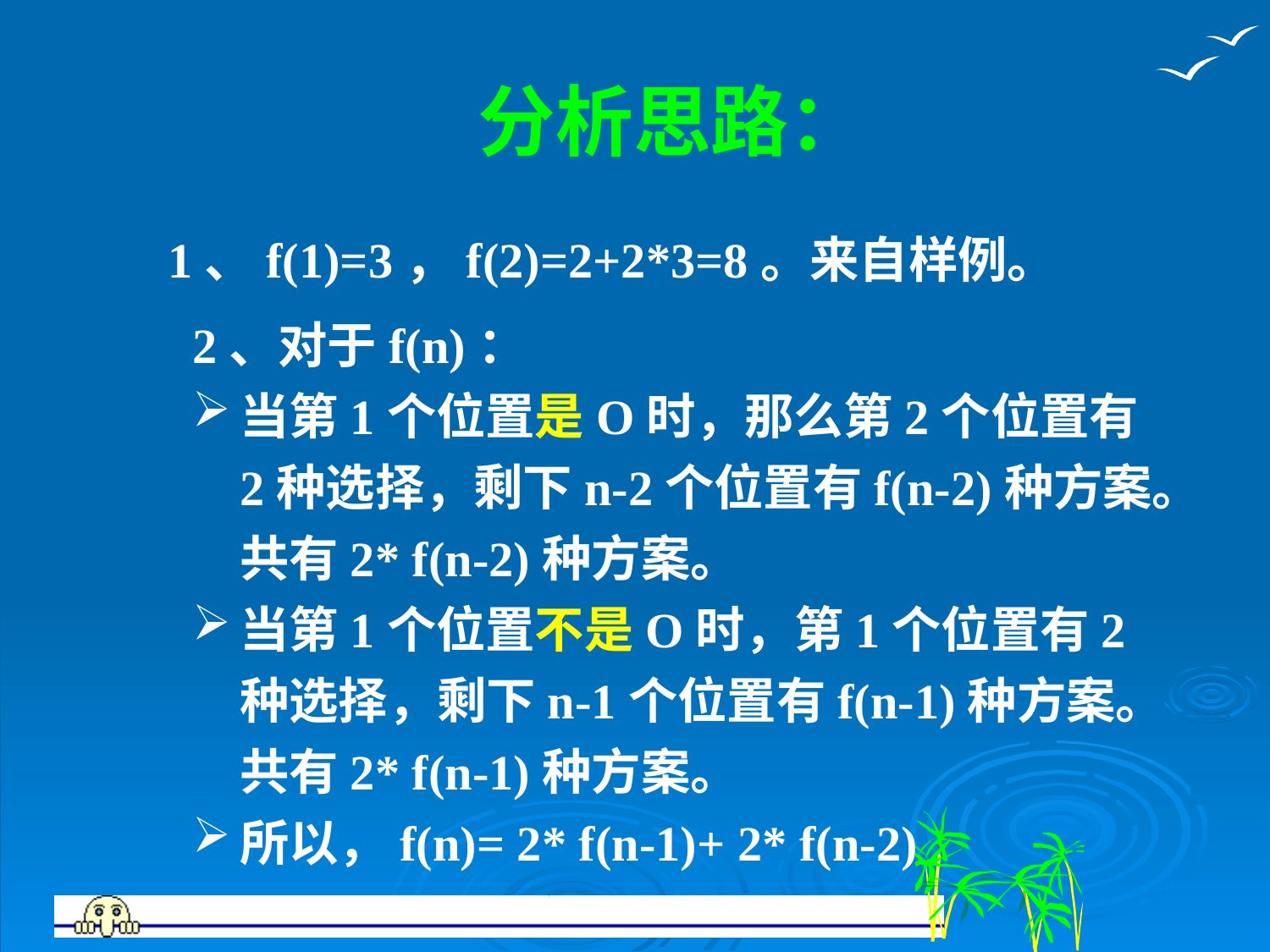

分析思路：
1、f(1)=3，f(2)=2+2*3=8。来自样例。
2、对于f(n)：
当第1个位置是O时，那么第2个位置有2种选择，剩下n-2个位置有f(n-2)种方案。共有2* f(n-2)种方案。
当第1个位置不是O时，第1个位置有2种选择，剩下n-1个位置有f(n-1)种方案。共有2* f(n-1)种方案。
所以，f(n)= 2* f(n-1)+ 2* f(n-2)